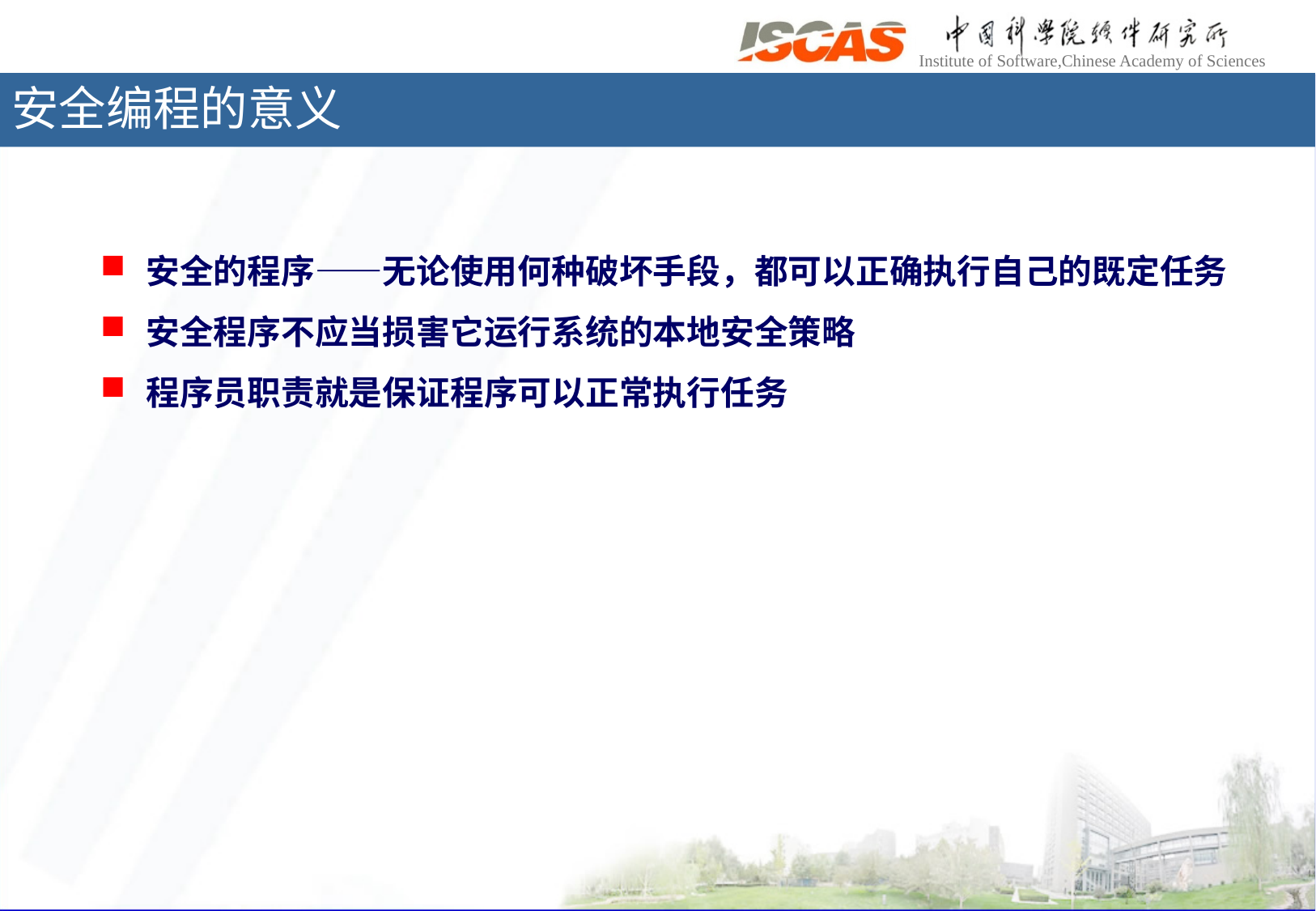

安全编程的意义
安全的程序——无论使用何种破坏手段，都可以正确执行自己的既定任务
安全程序不应当损害它运行系统的本地安全策略
程序员职责就是保证程序可以正常执行任务